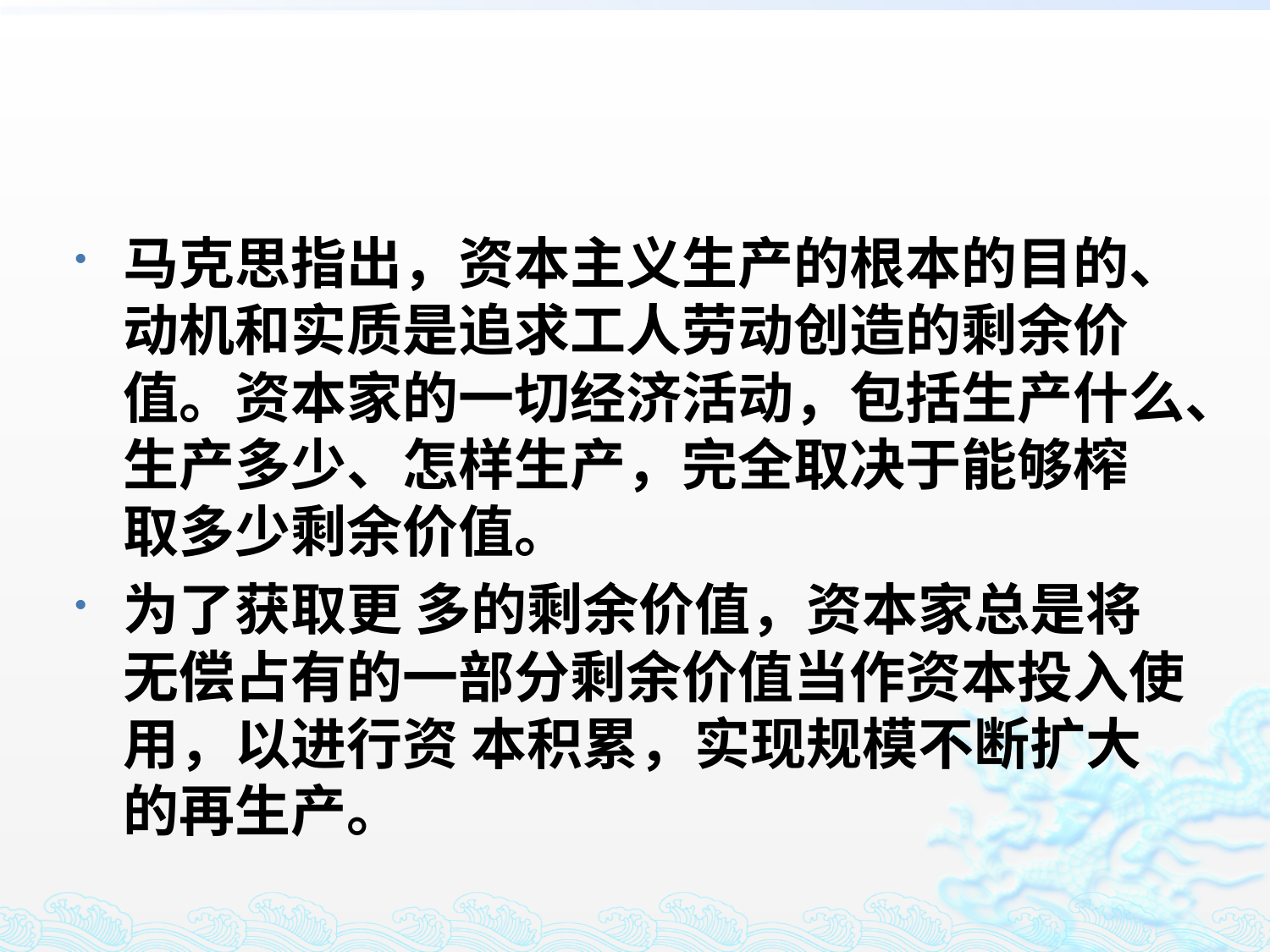

马克思指出，资本主义生产的根本的目的、动机和实质是追求工人劳动创造的剩余价 值。资本家的一切经济活动，包括生产什么、生产多少、怎样生产，完全取决于能够榨 取多少剩余价值。
为了获取更 多的剩余价值，资本家总是将无偿占有的一部分剩余价值当作资本投入使用，以进行资 本积累，实现规模不断扩大的再生产。